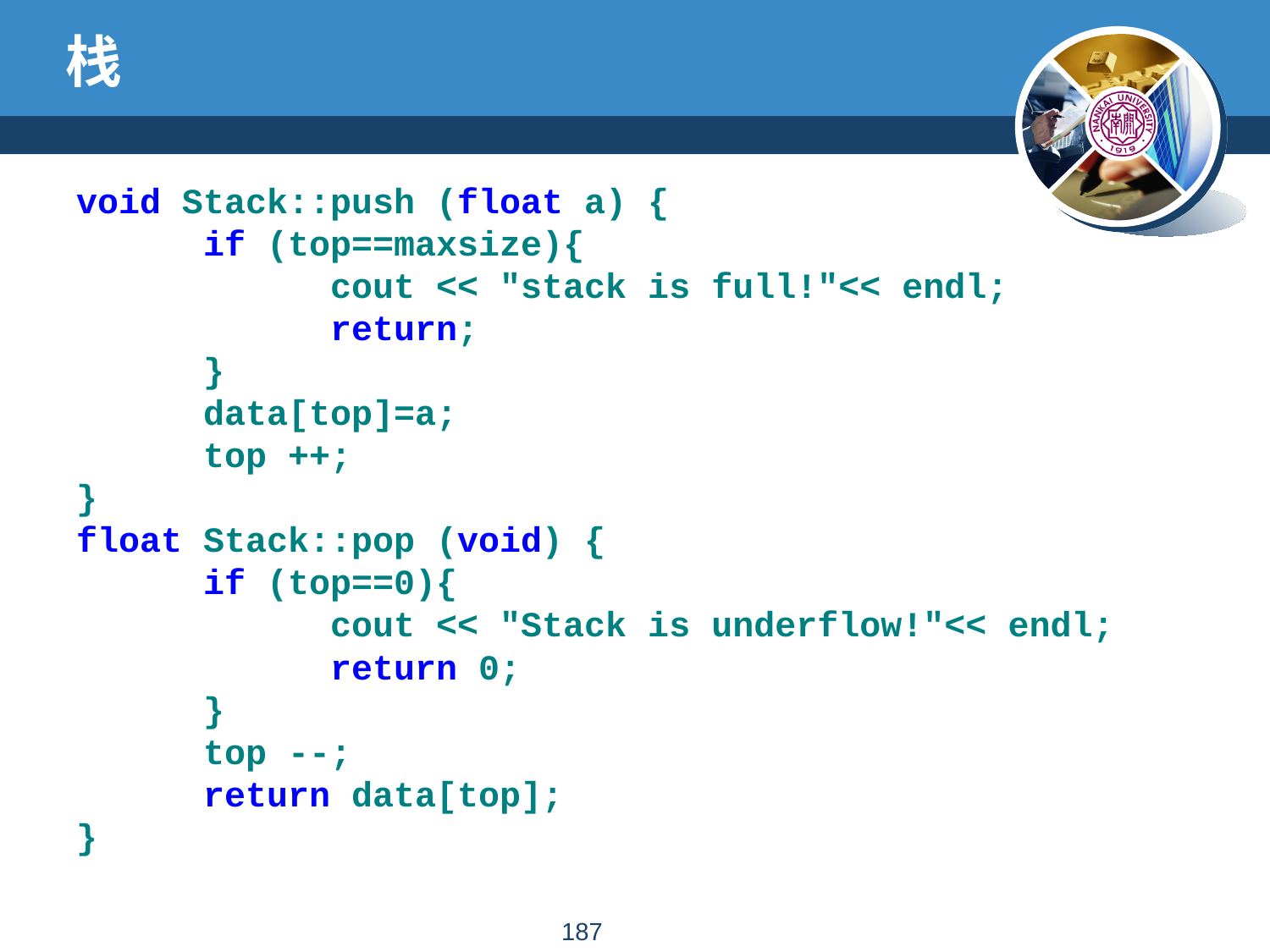

187
# 栈
void Stack::push (float a) {
	if (top==maxsize){
		cout << "stack is full!"<< endl;
		return;
	}
	data[top]=a;
	top ++;
}
float Stack::pop (void) {
	if (top==0){
		cout << "Stack is underflow!"<< endl;
		return 0;
	}
	top --;
	return data[top];
}